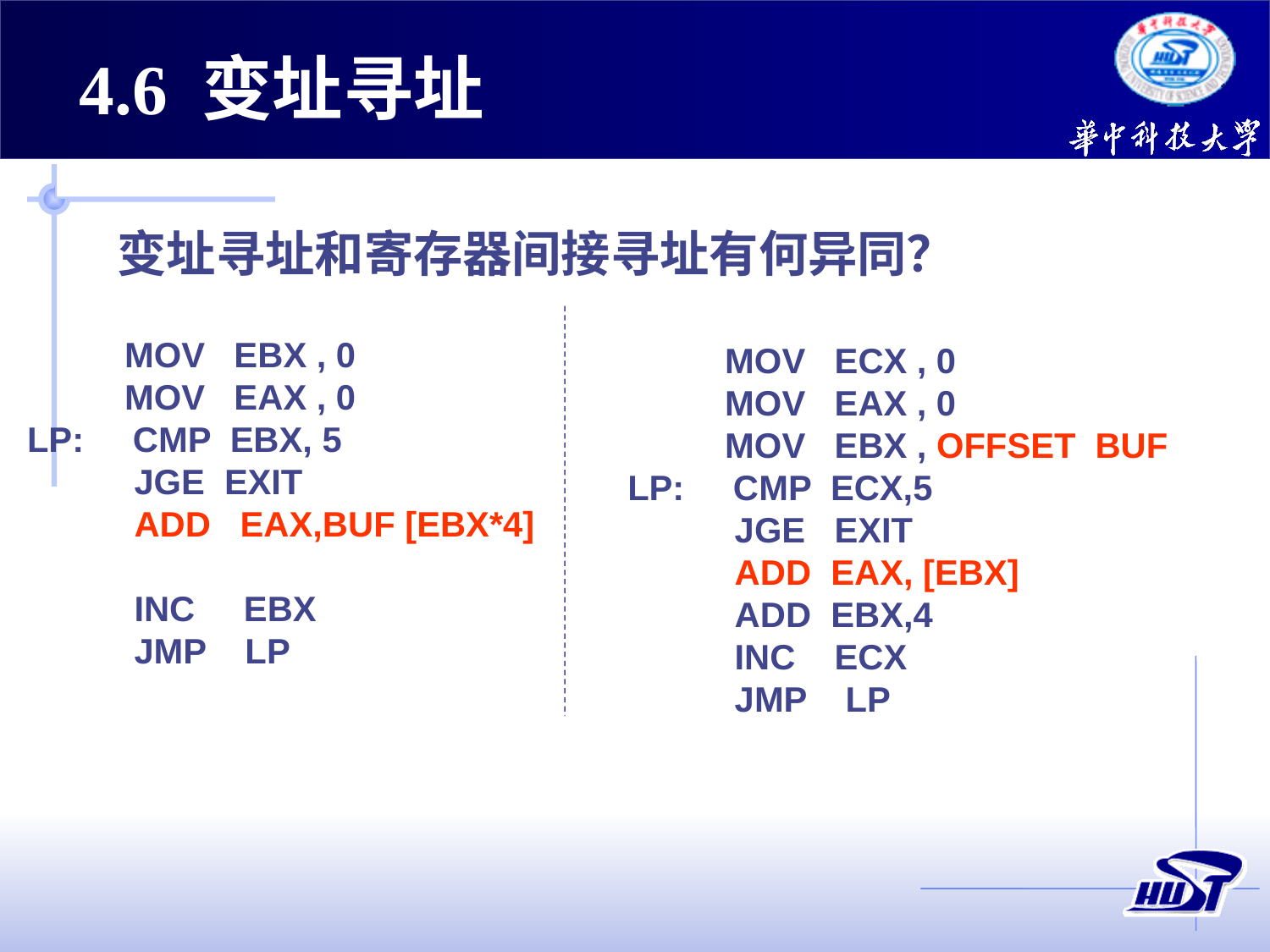

4.6 变址寻址
变址寻址和寄存器间接寻址有何异同？

          MOV   EBX , 0
          MOV   EAX , 0
LP:     CMP  EBX, 5
           JGE  EXIT
           ADD   EAX,BUF [EBX*4]
           INC     EBX
           JMP    LP
          MOV   ECX , 0
          MOV   EAX , 0
          MOV   EBX , OFFSET  BUF
LP:     CMP  ECX,5
           JGE   EXIT
           ADD  EAX, [EBX]
           ADD  EBX,4
           INC    ECX
           JMP    LP